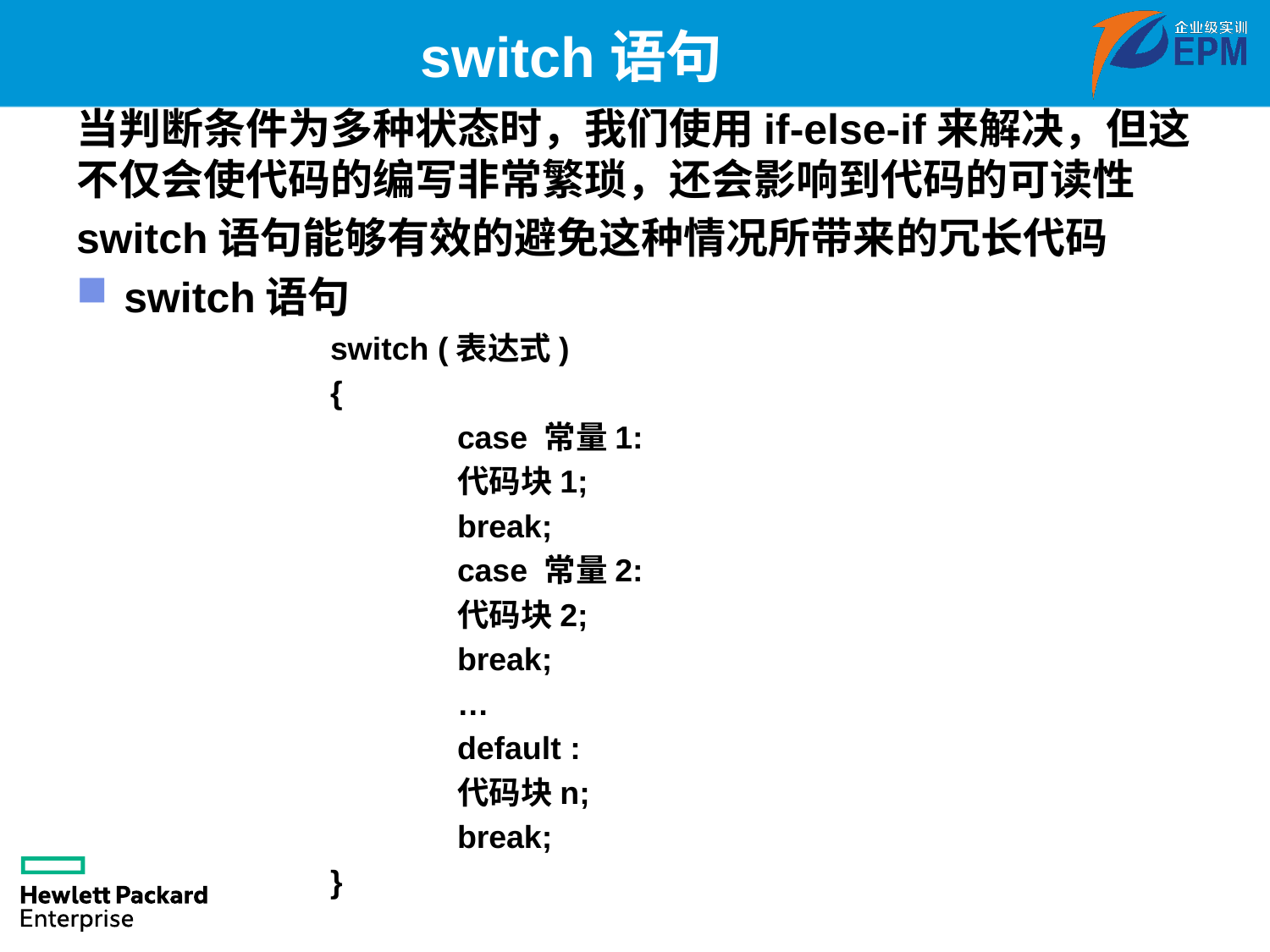

# switch语句
当判断条件为多种状态时，我们使用if-else-if来解决，但这不仅会使代码的编写非常繁琐，还会影响到代码的可读性
switch语句能够有效的避免这种情况所带来的冗长代码
switch语句
		switch (表达式)
		{
			case 常量1:
			代码块1;
			break;
			case 常量2:
			代码块2;
			break;
			…
			default :
			代码块n;
			break;
		}